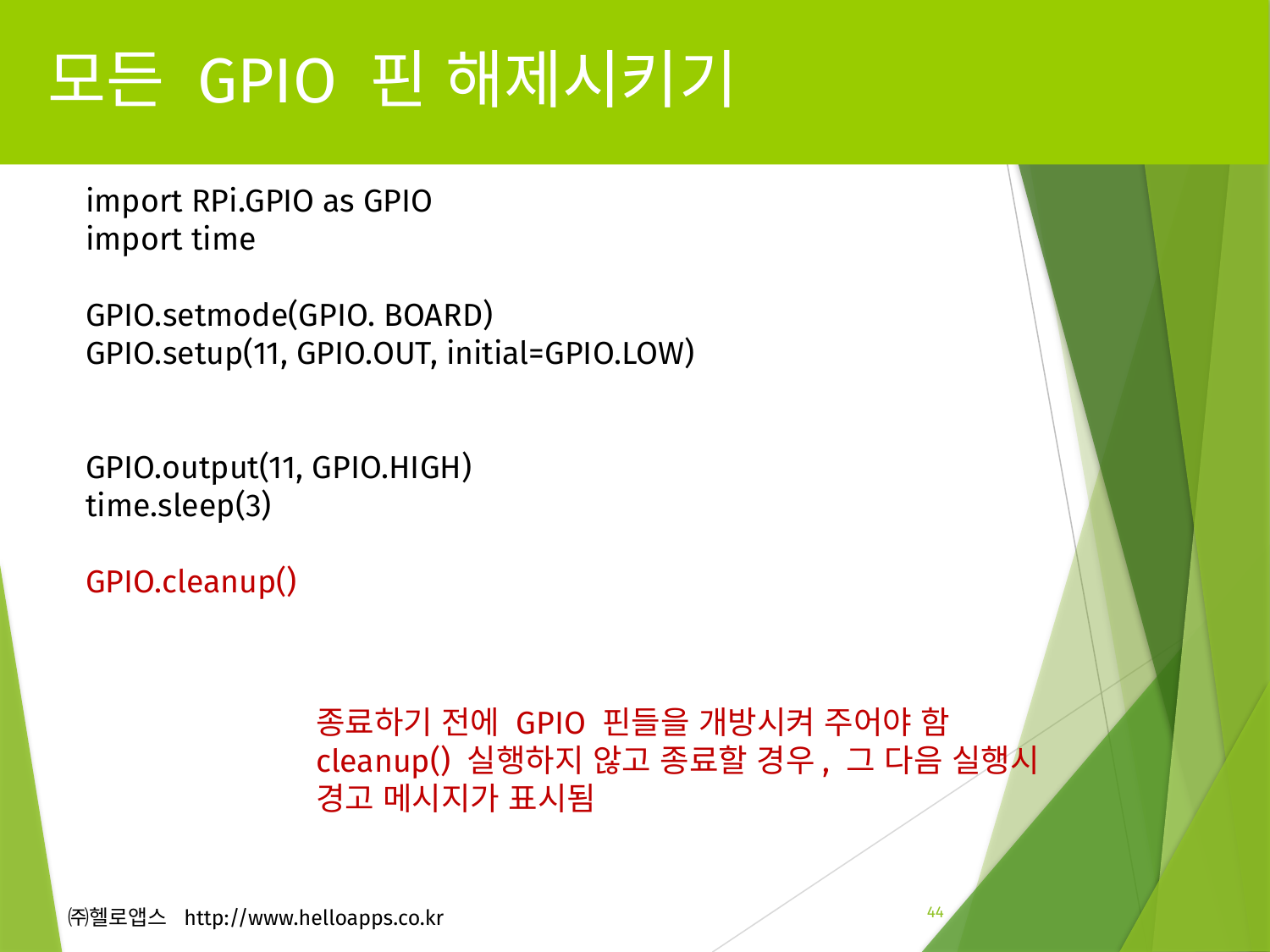

# 모든 GPIO 핀 해제시키기
import RPi.GPIO as GPIO
import time

GPIO.setmode(GPIO. BOARD)
GPIO.setup(11, GPIO.OUT, initial=GPIO.LOW)

GPIO.output(11, GPIO.HIGH)
time.sleep(3)

GPIO.cleanup()
종료하기 전에 GPIO 핀들을 개방시켜 주어야 함
cleanup() 실행하지 않고 종료할 경우, 그 다음 실행시
경고 메시지가 표시됨
44